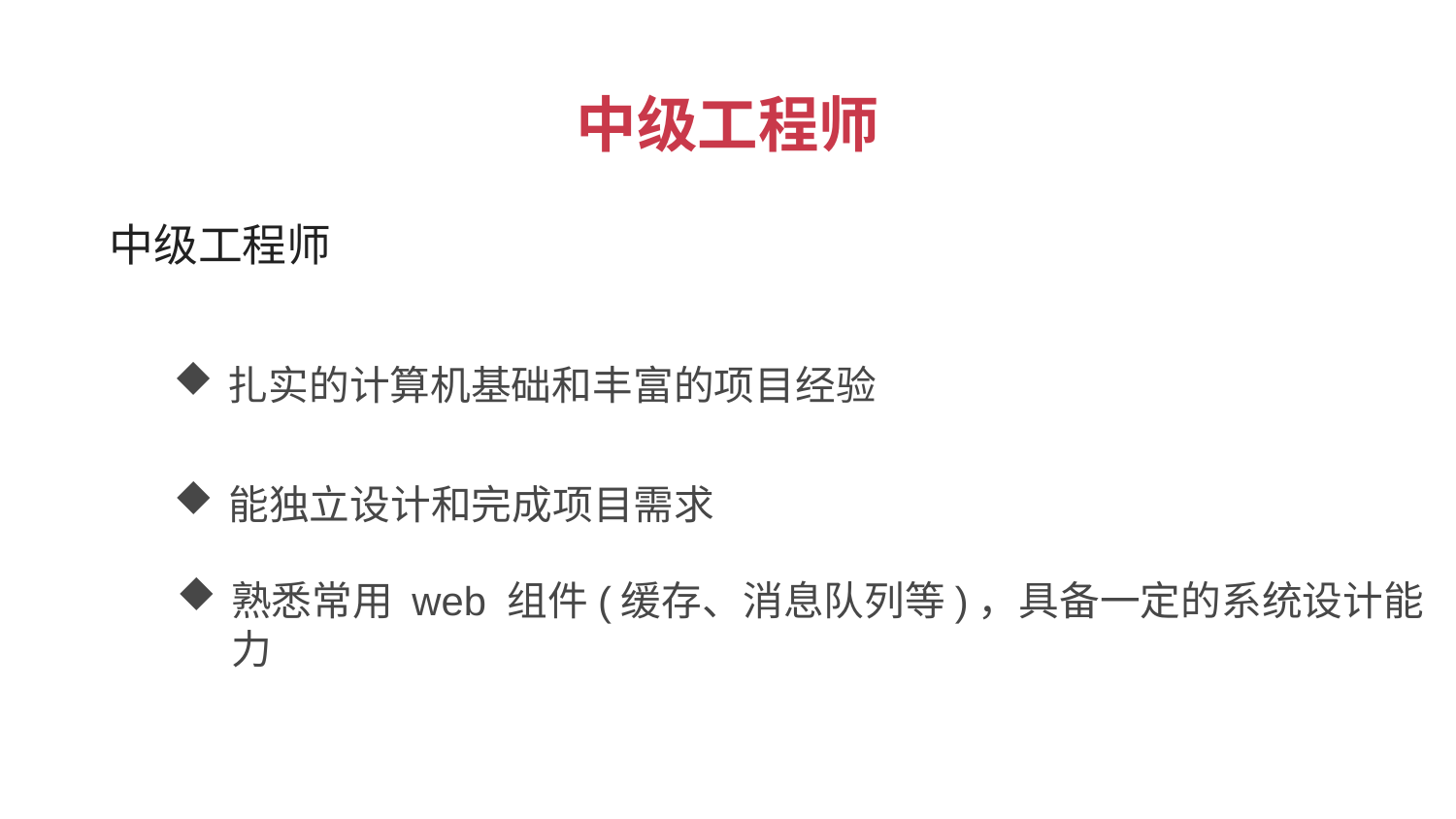

中级工程师
 中级工程师
扎实的计算机基础和丰富的项目经验
能独立设计和完成项目需求
熟悉常用 web 组件(缓存、消息队列等)，具备一定的系统设计能力